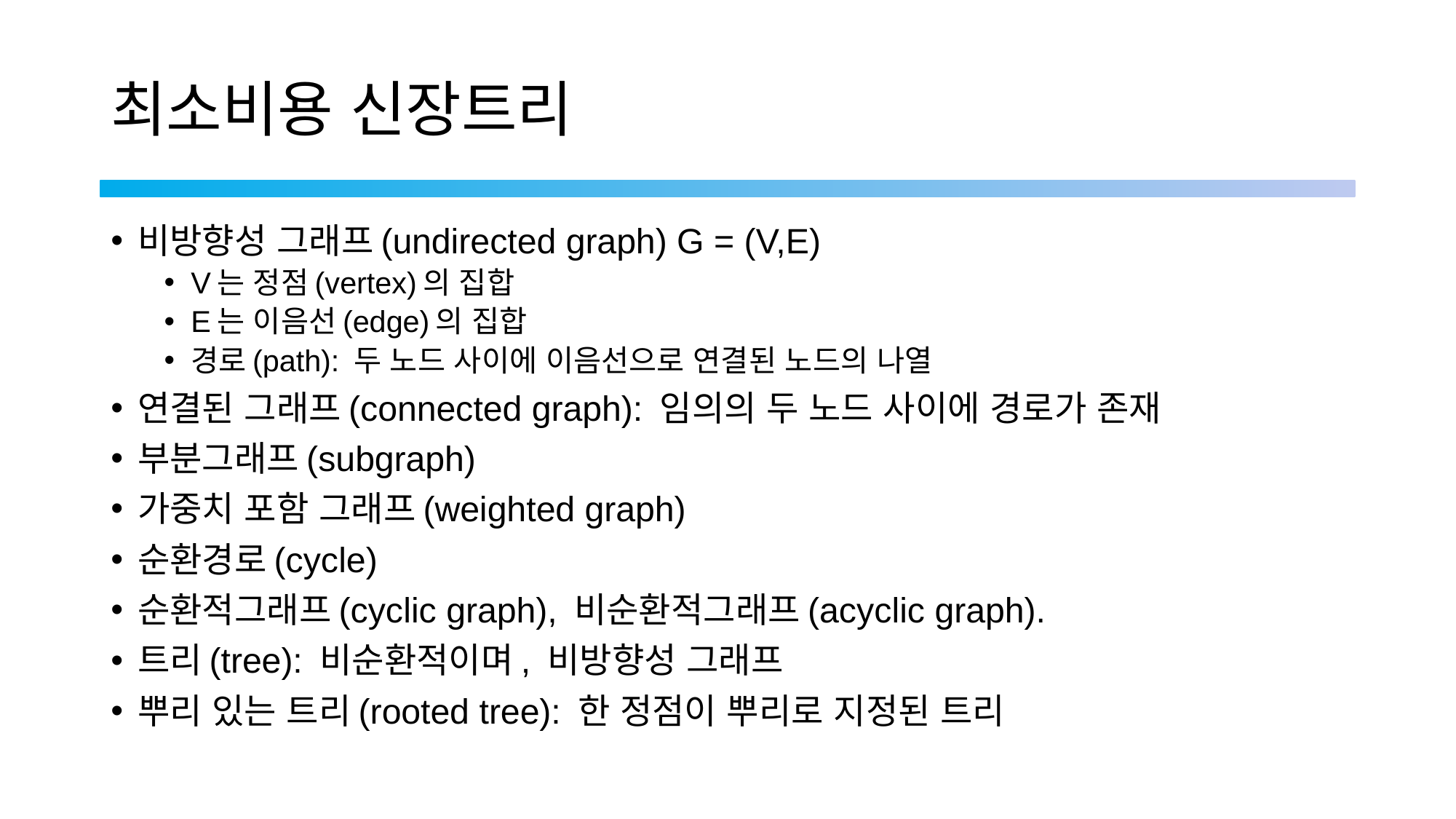

# 최소비용 신장트리
비방향성 그래프(undirected graph) G = (V,E)
V는 정점(vertex)의 집합
E는 이음선(edge)의 집합
경로(path): 두 노드 사이에 이음선으로 연결된 노드의 나열
연결된 그래프(connected graph): 임의의 두 노드 사이에 경로가 존재
부분그래프(subgraph)
가중치 포함 그래프(weighted graph)
순환경로(cycle)
순환적그래프(cyclic graph), 비순환적그래프(acyclic graph).
트리(tree): 비순환적이며, 비방향성 그래프
뿌리 있는 트리(rooted tree): 한 정점이 뿌리로 지정된 트리